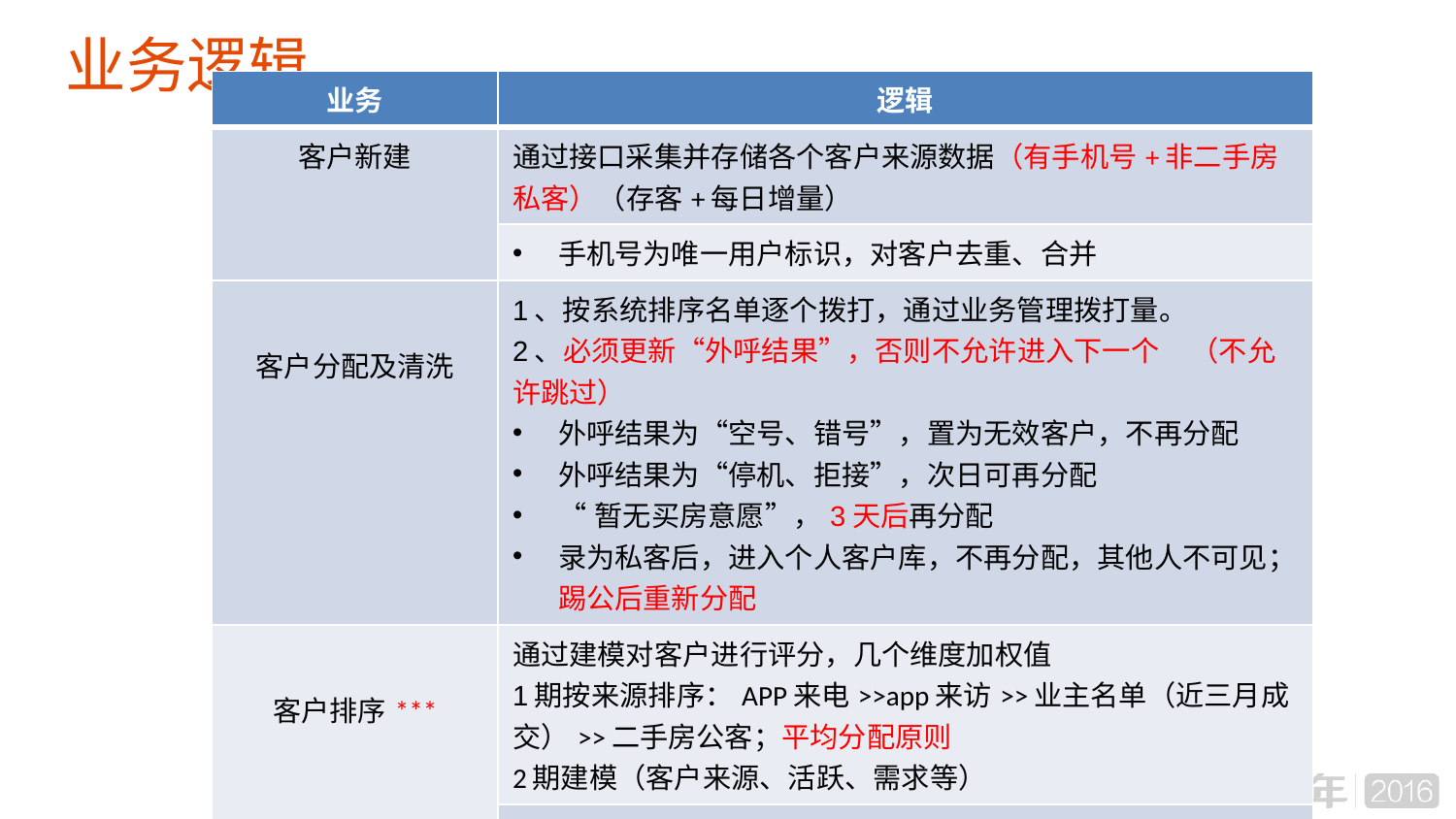

# 业务逻辑
| 业务 | 逻辑 |
| --- | --- |
| 客户新建 | 通过接口采集并存储各个客户来源数据（有手机号+非二手房私客）（存客+每日增量） |
|  | 手机号为唯一用户标识，对客户去重、合并 |
| 客户分配及清洗 | 1、按系统排序名单逐个拨打，通过业务管理拨打量。 2、必须更新“外呼结果”，否则不允许进入下一个 （不允许跳过） 外呼结果为“空号、错号”，置为无效客户，不再分配 外呼结果为“停机、拒接”，次日可再分配 “暂无买房意愿”，3天后再分配 录为私客后，进入个人客户库，不再分配，其他人不可见；踢公后重新分配 |
| 客户排序\*\*\* | 通过建模对客户进行评分，几个维度加权值 1期按来源排序：APP来电>>app来访>>业主名单（近三月成交）>>二手房公客；平均分配原则 2期建模（客户来源、活跃、需求等） |
|  | 按客户评分排序，分值越高优先分配 |